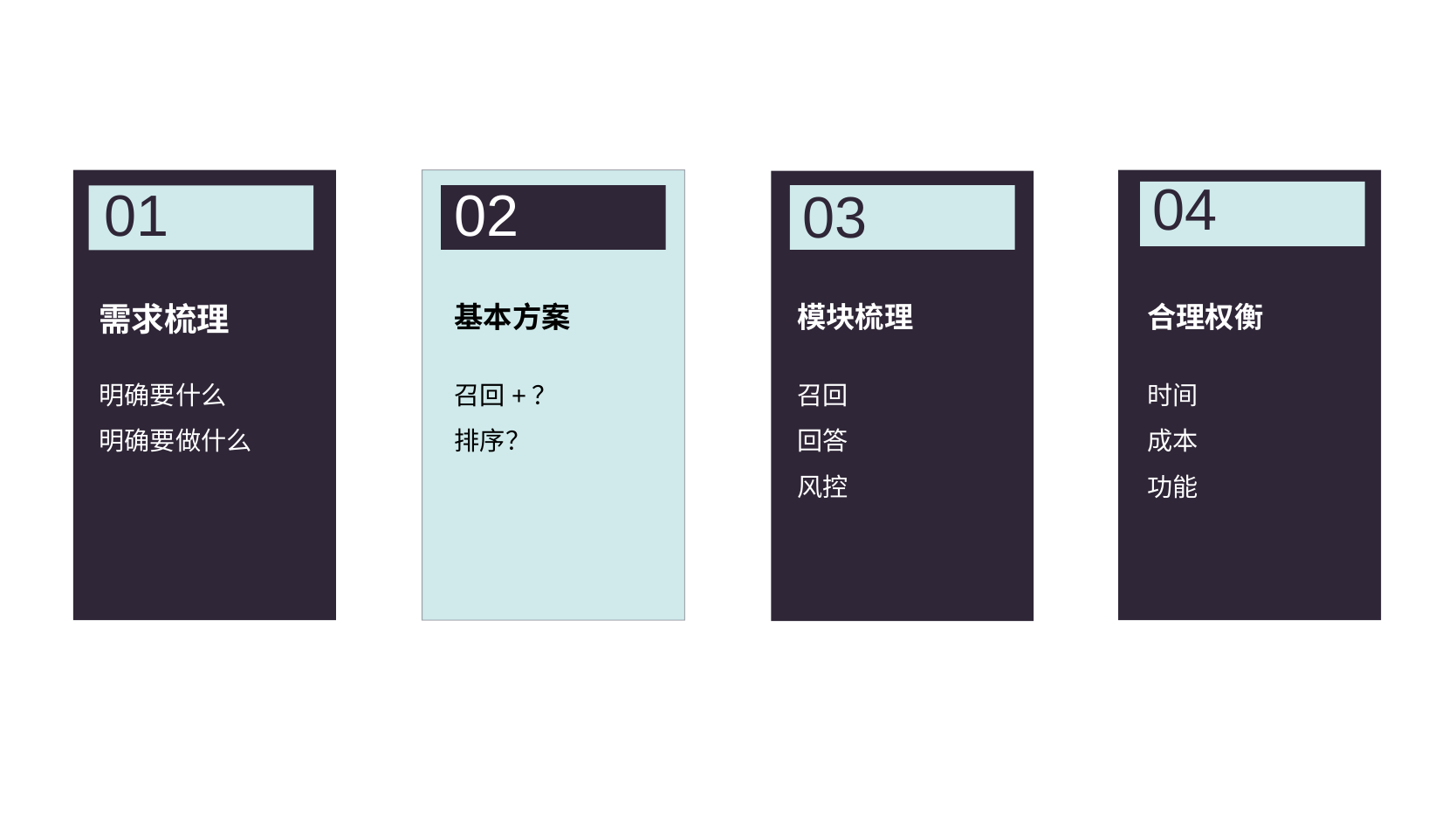

04

01
02
03

模块梳理

召回
回答
风控
合理权衡

时间
成本
功能

需求梳理

明确要什么
明确要做什么

基本方案

召回+？
排序？